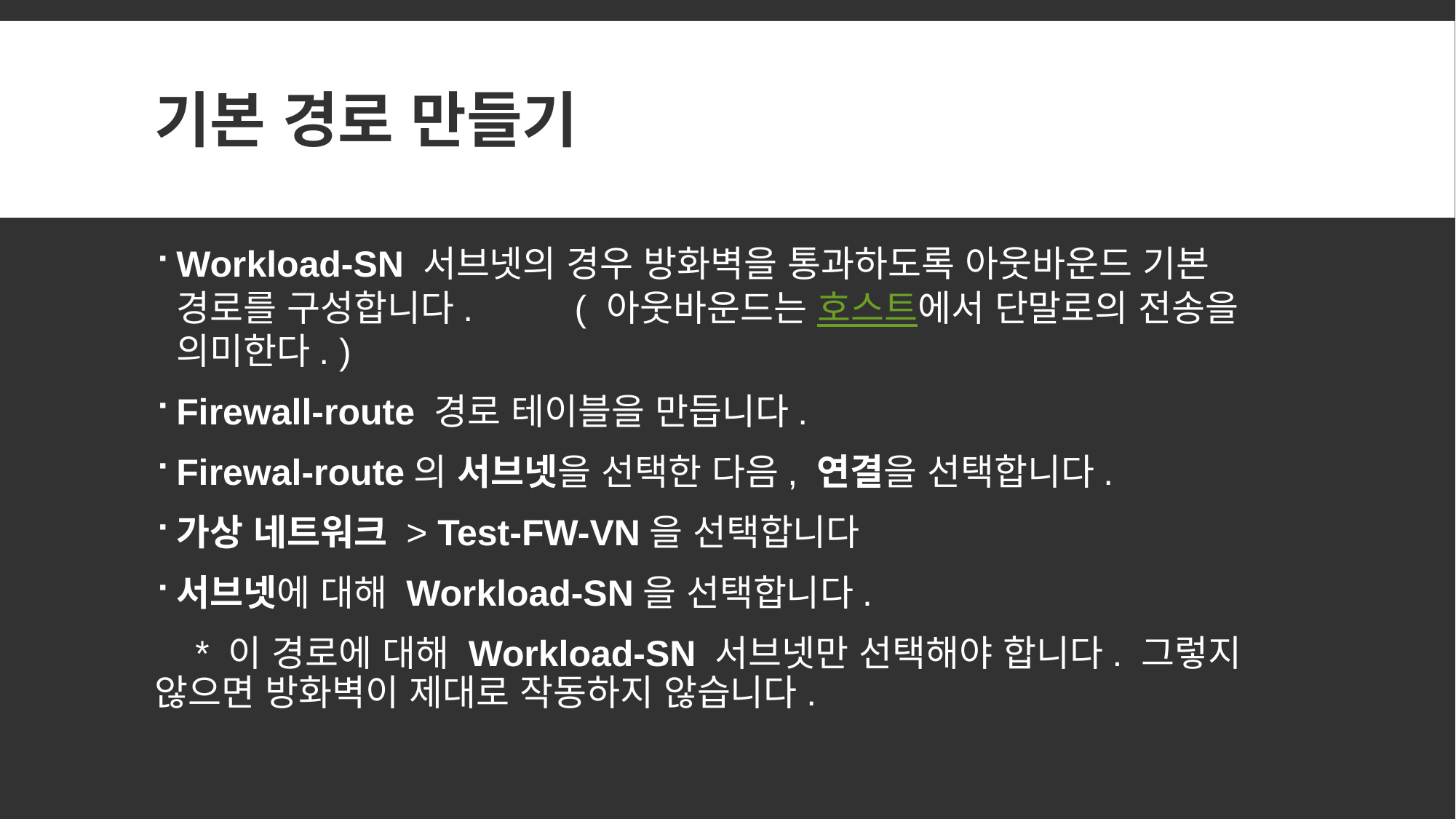

# 기본 경로 만들기
Workload-SN 서브넷의 경우 방화벽을 통과하도록 아웃바운드 기본 경로를 구성합니다.          ( 아웃바운드는 호스트에서 단말로의 전송을 의미한다. )
Firewall-route 경로 테이블을 만듭니다.
Firewal-route의 서브넷을 선택한 다음, 연결을 선택합니다.
가상 네트워크 > Test-FW-VN을 선택합니다
서브넷에 대해 Workload-SN을 선택합니다.
    * 이 경로에 대해 Workload-SN 서브넷만 선택해야 합니다. 그렇지 않으면 방화벽이 제대로 작동하지 않습니다.